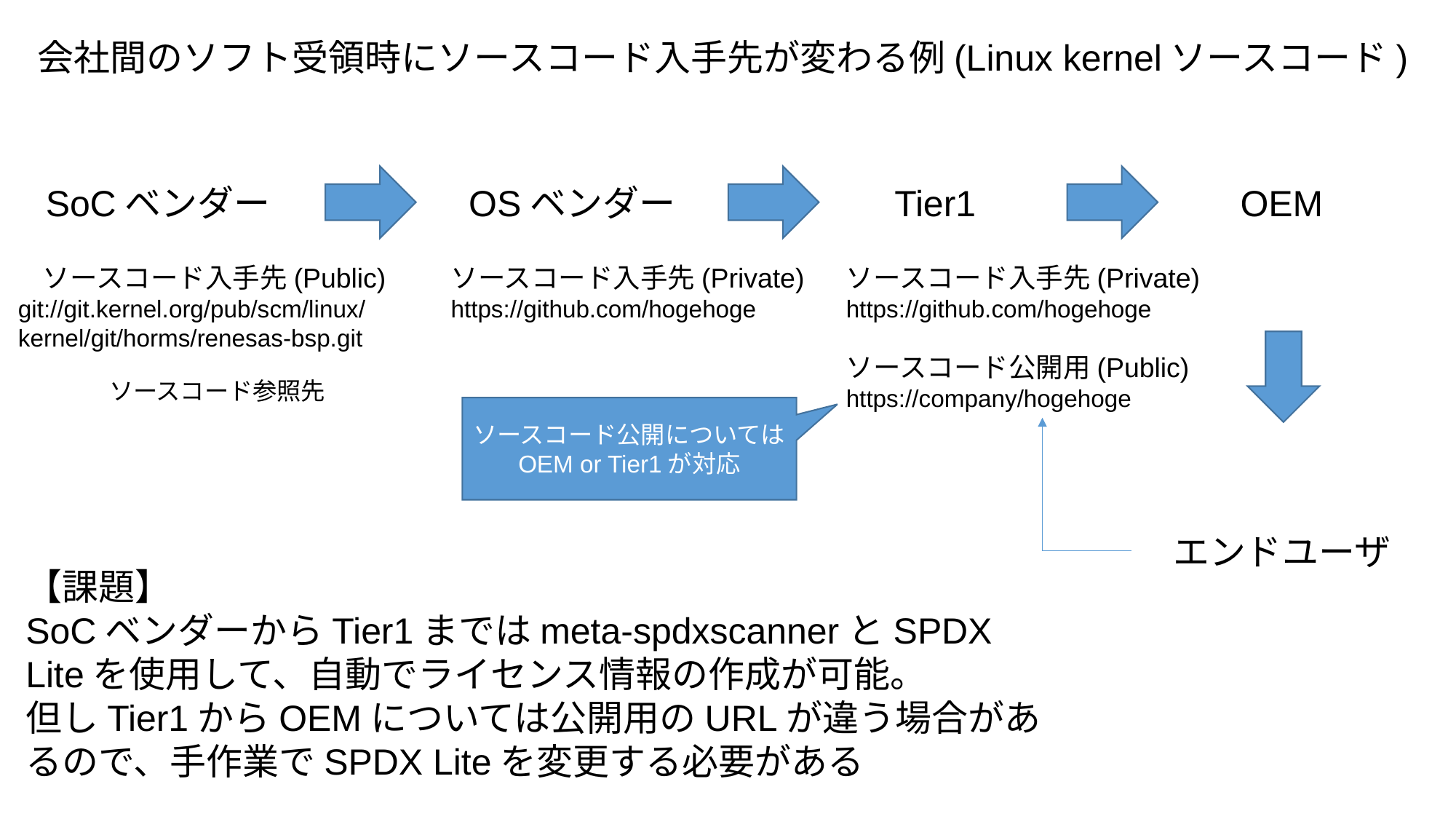

会社間のソフト受領時にソースコード入手先が変わる例(Linux kernelソースコード)

SoCベンダー
OSベンダー
Tier1
OEM
ソースコード入手先(Private)
https://github.com/hogehoge
ソースコード入手先(Public)
git://git.kernel.org/pub/scm/linux/kernel/git/horms/renesas-bsp.git
ソースコード入手先(Private)
https://github.com/hogehoge

ソースコード公開用(Public)
https://company/hogehoge
ソースコード参照先
ソースコード公開についてはOEM or Tier1が対応
エンドユーザ
【課題】
SoCベンダーからTier1まではmeta-spdxscannerとSPDX Liteを使用して、自動でライセンス情報の作成が可能。
但しTier1からOEMについては公開用のURLが違う場合があるので、手作業でSPDX Liteを変更する必要がある